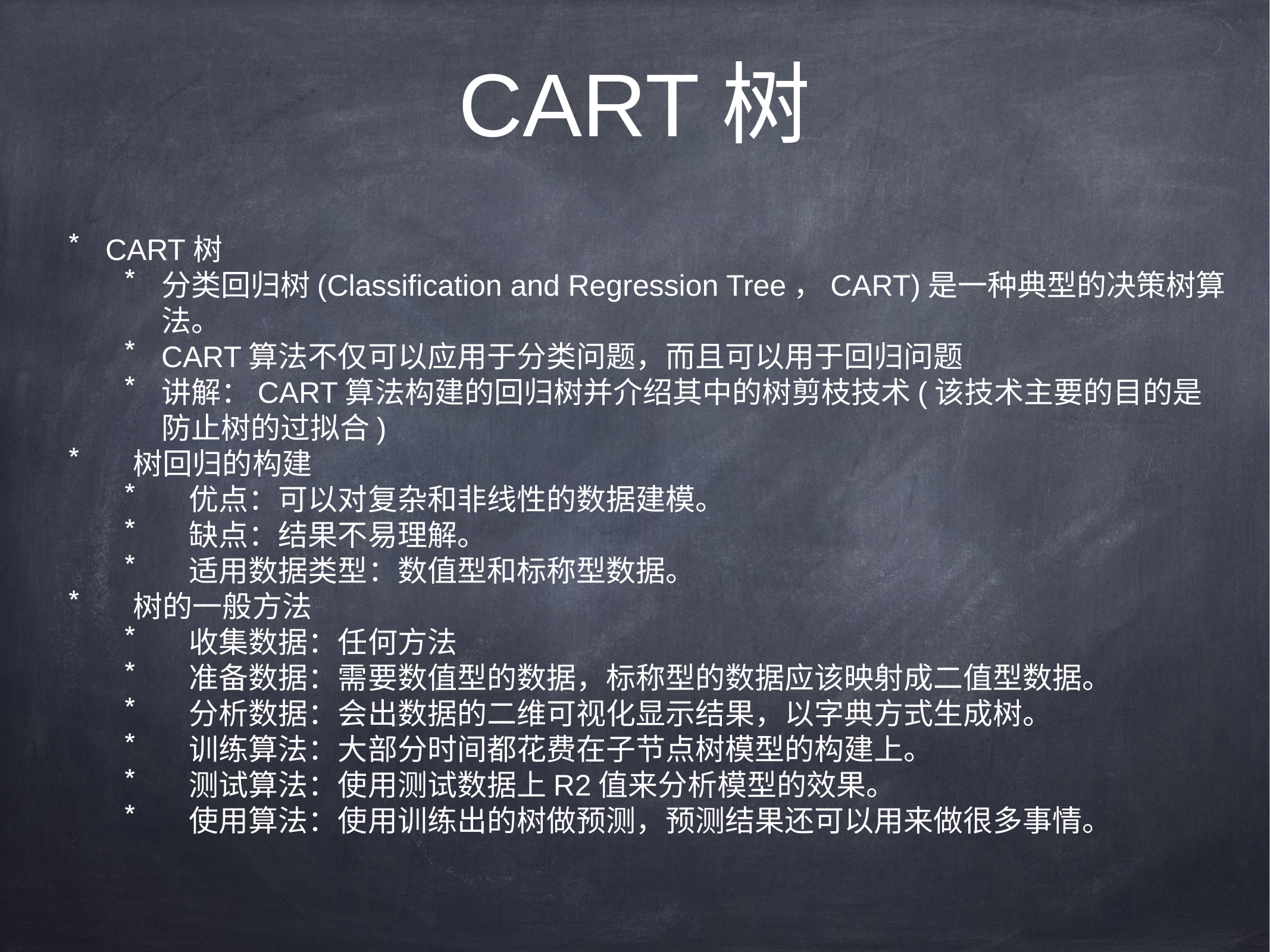

# CART树
CART树
分类回归树(Classification and Regression Tree，CART)是一种典型的决策树算法。
CART算法不仅可以应用于分类问题，而且可以用于回归问题
讲解：CART算法构建的回归树并介绍其中的树剪枝技术(该技术主要的目的是防止树的过拟合)
树回归的构建
优点：可以对复杂和非线性的数据建模。
缺点：结果不易理解。
适用数据类型：数值型和标称型数据。
树的一般方法
收集数据：任何方法
准备数据：需要数值型的数据，标称型的数据应该映射成二值型数据。
分析数据：会出数据的二维可视化显示结果，以字典方式生成树。
训练算法：大部分时间都花费在子节点树模型的构建上。
测试算法：使用测试数据上R2值来分析模型的效果。
使用算法：使用训练出的树做预测，预测结果还可以用来做很多事情。